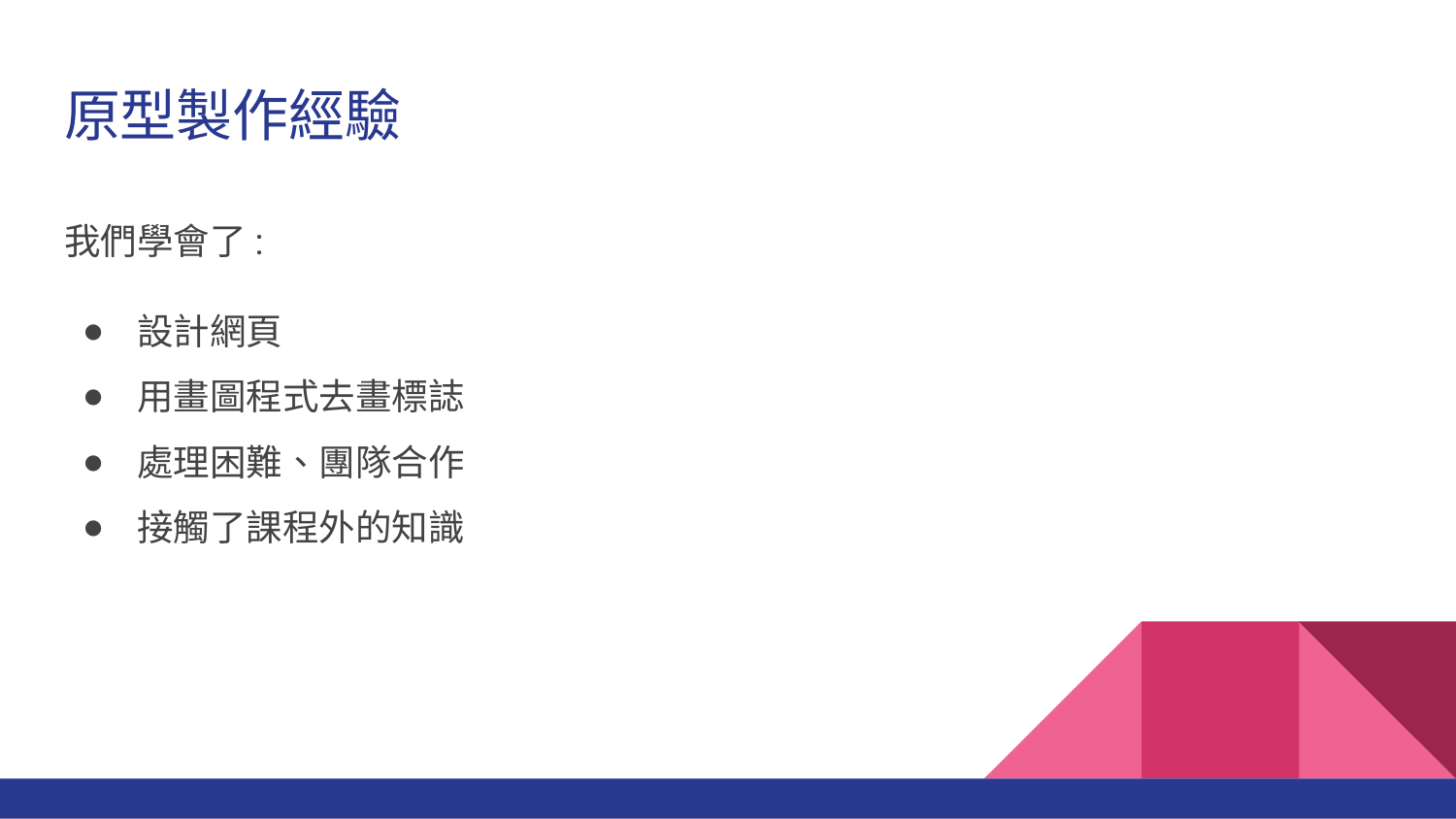

# 原型製作經驗
我們學會了:
設計網頁
用畫圖程式去畫標誌
處理困難、團隊合作
接觸了課程外的知識